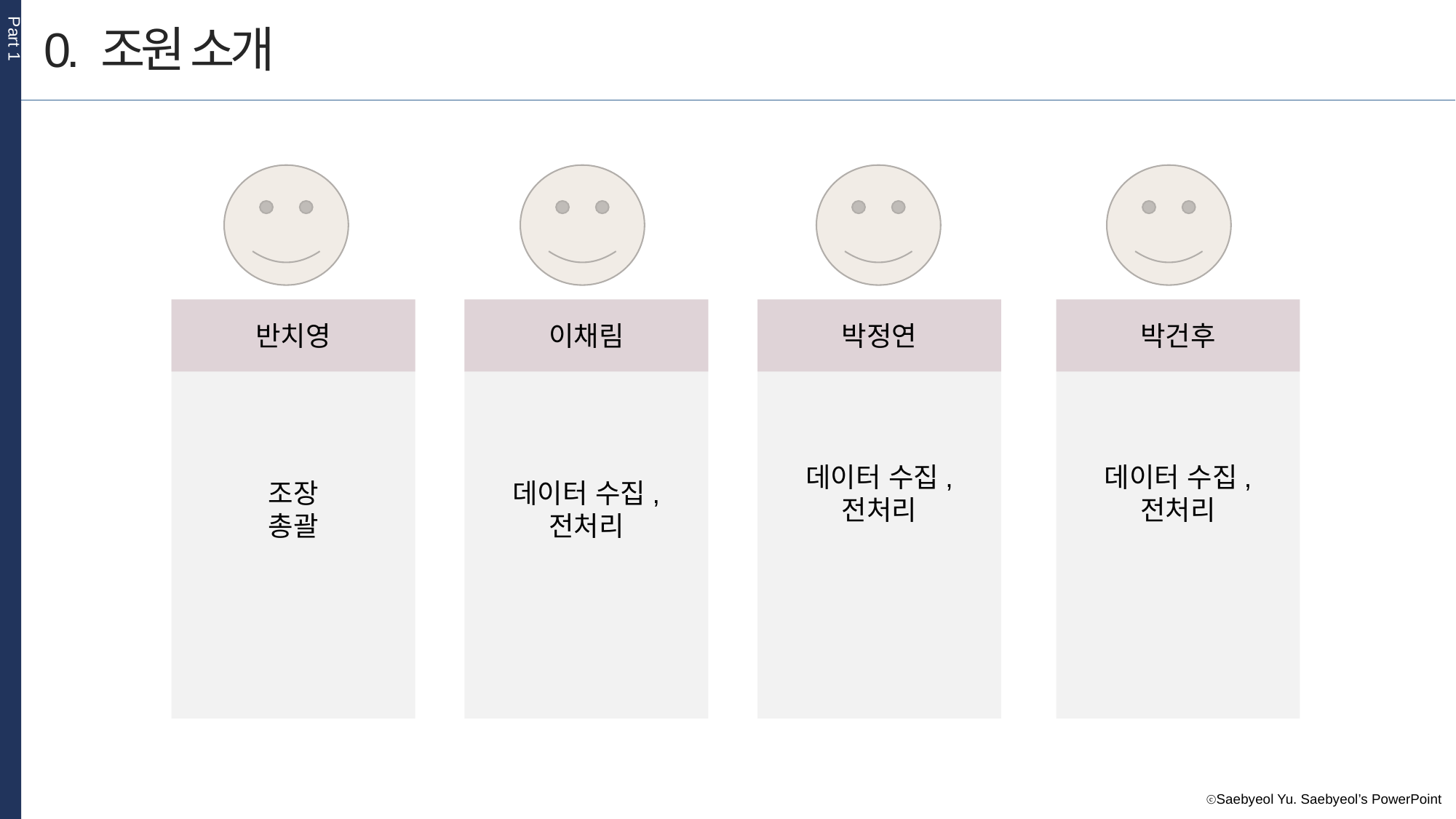

Part 1
0. 조원 소개

이채림
박정연
박건후
반치영
데이터 수집,
전처리
데이터 수집,
전처리

데이터 수집,
전처리

조장
총괄